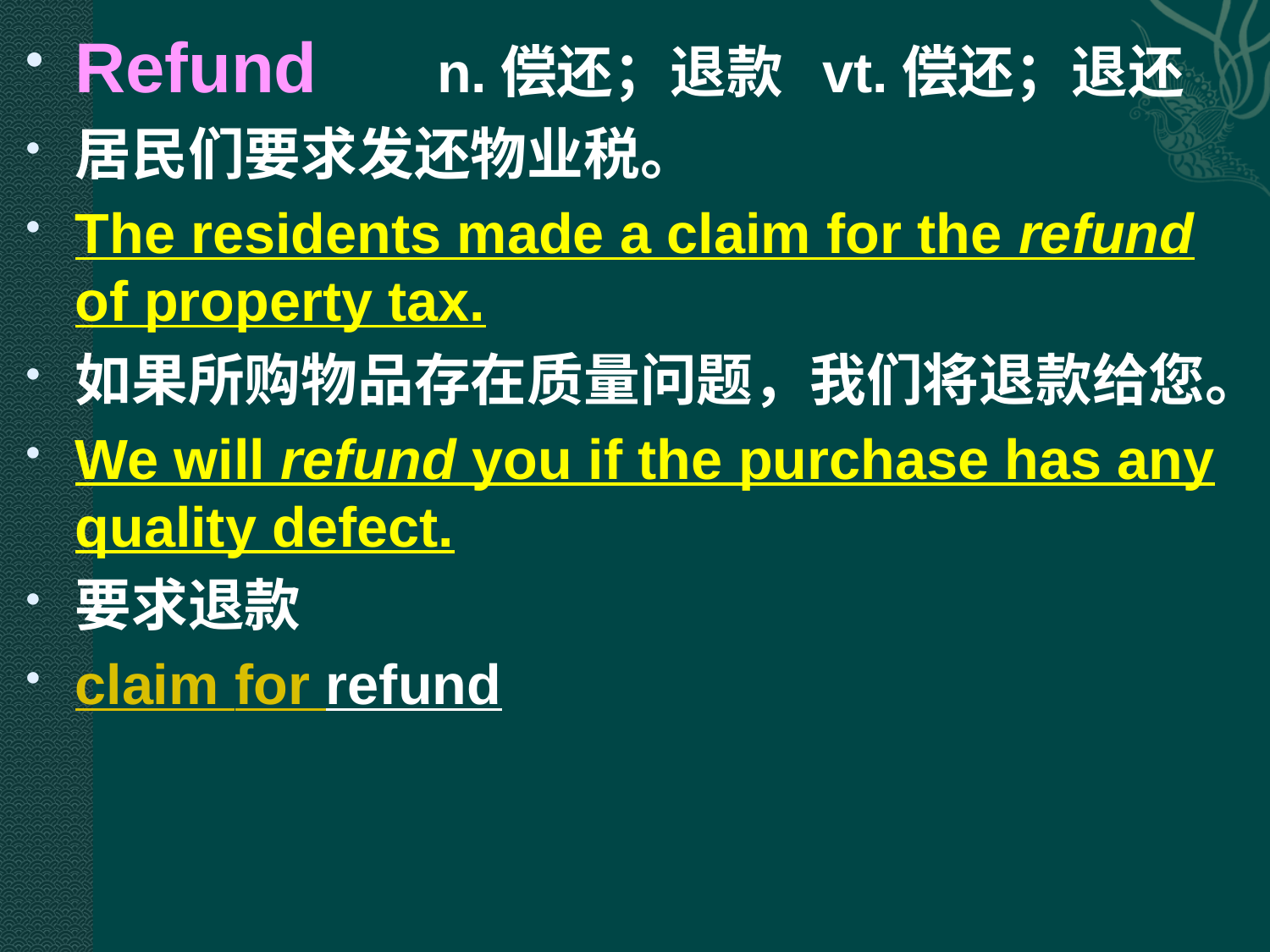

Refund 　 n.偿还；退款  vt.偿还；退还
居民们要求发还物业税。
The residents made a claim for the refund of property tax.
如果所购物品存在质量问题，我们将退款给您。
We will refund you if the purchase has any quality defect.
要求退款
claim for refund